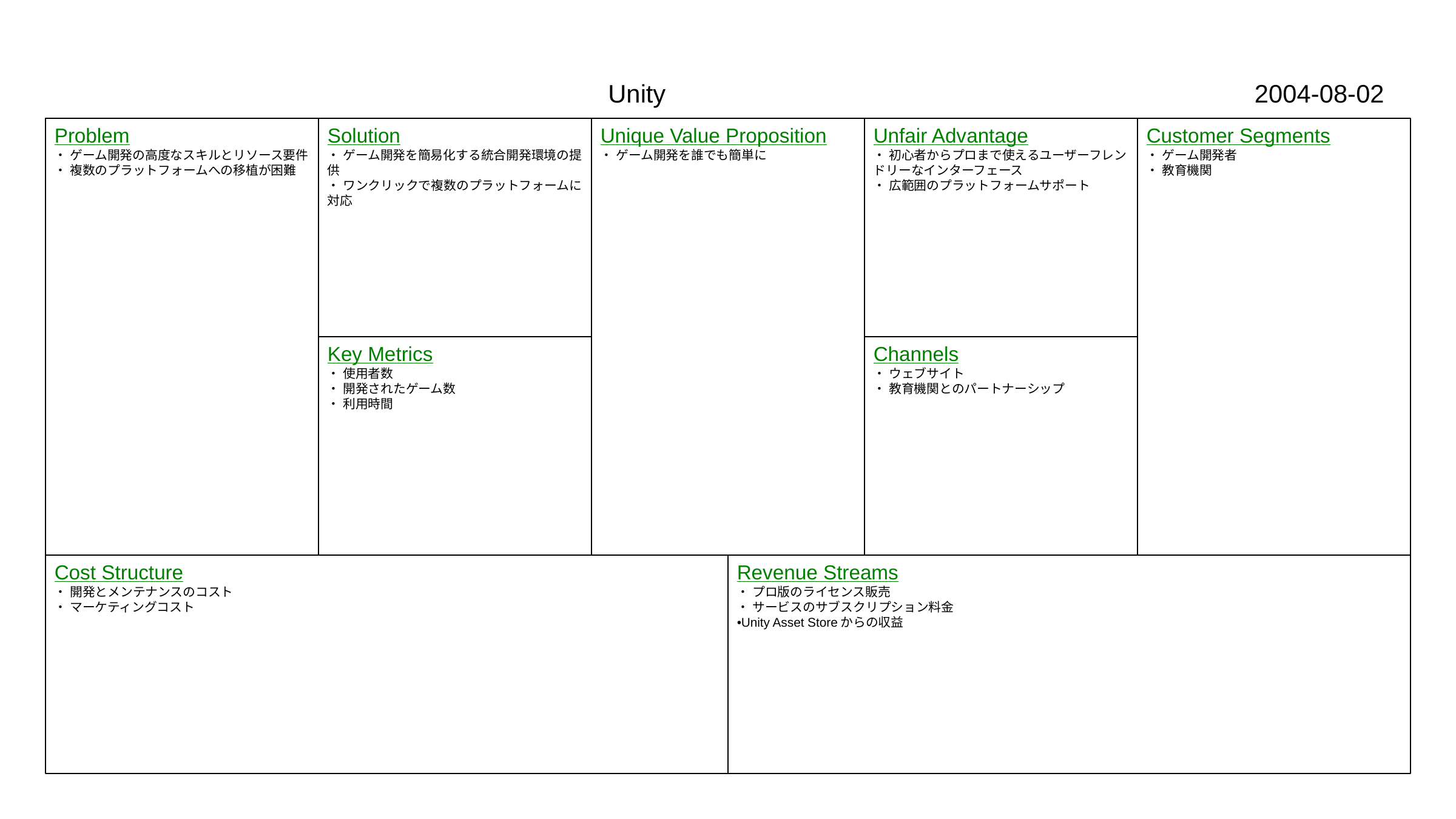

Unity

2004-08-02
Problem
•ゲーム開発の高度なスキルとリソース要件
•複数のプラットフォームへの移植が困難
Solution
•ゲーム開発を簡易化する統合開発環境の提供
•ワンクリックで複数のプラットフォームに対応
Unique Value Proposition
•ゲーム開発を誰でも簡単に
Unfair Advantage
•初心者からプロまで使えるユーザーフレンドリーなインターフェース
•広範囲のプラットフォームサポート
Customer Segments
•ゲーム開発者
•教育機関
Key Metrics
•使用者数
•開発されたゲーム数
•利用時間
Channels
•ウェブサイト
•教育機関とのパートナーシップ
Cost Structure
•開発とメンテナンスのコスト
•マーケティングコスト
Revenue Streams
•プロ版のライセンス販売
•サービスのサブスクリプション料金
•Unity Asset Storeからの収益